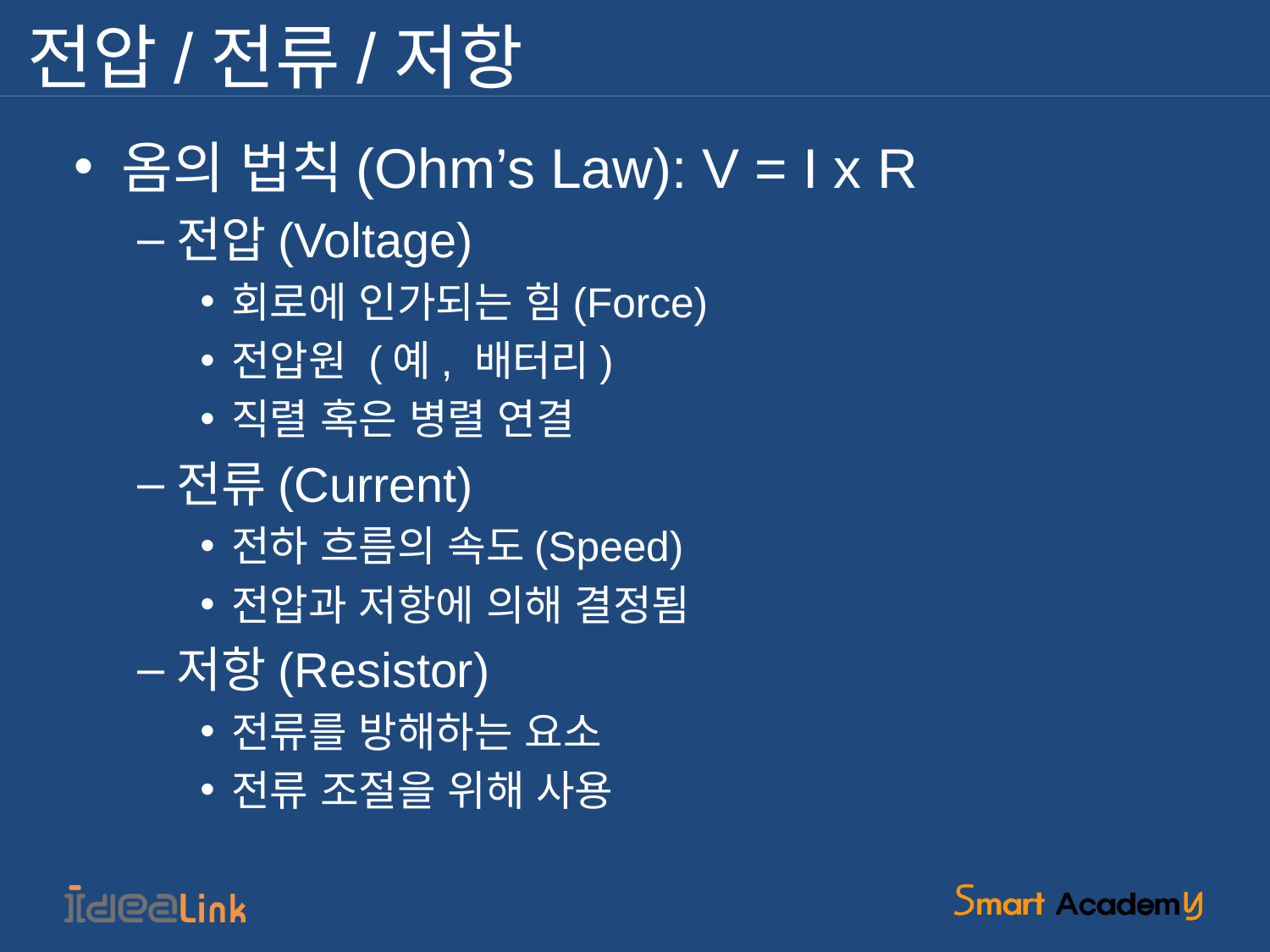

# 전압/전류/저항
옴의 법칙(Ohm’s Law): V = I x R
전압(Voltage)
회로에 인가되는 힘(Force)
전압원 (예, 배터리)
직렬 혹은 병렬 연결
전류(Current)
전하 흐름의 속도(Speed)
전압과 저항에 의해 결정됨
저항(Resistor)
전류를 방해하는 요소
전류 조절을 위해 사용